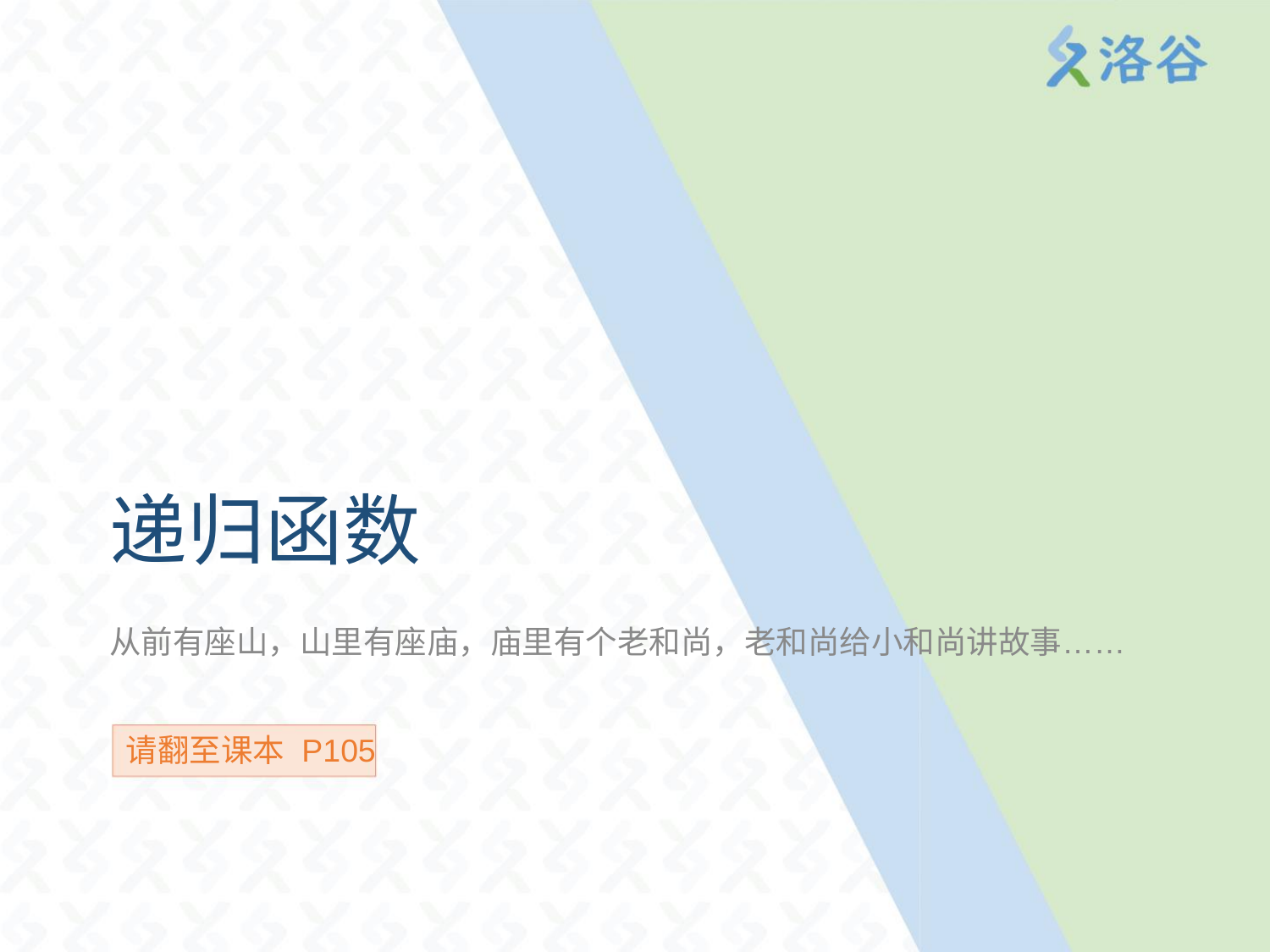

递归函数
从前有座山，山里有座庙，庙里有个老和尚，老和尚给小和尚讲故事……
请翻至课本 P105